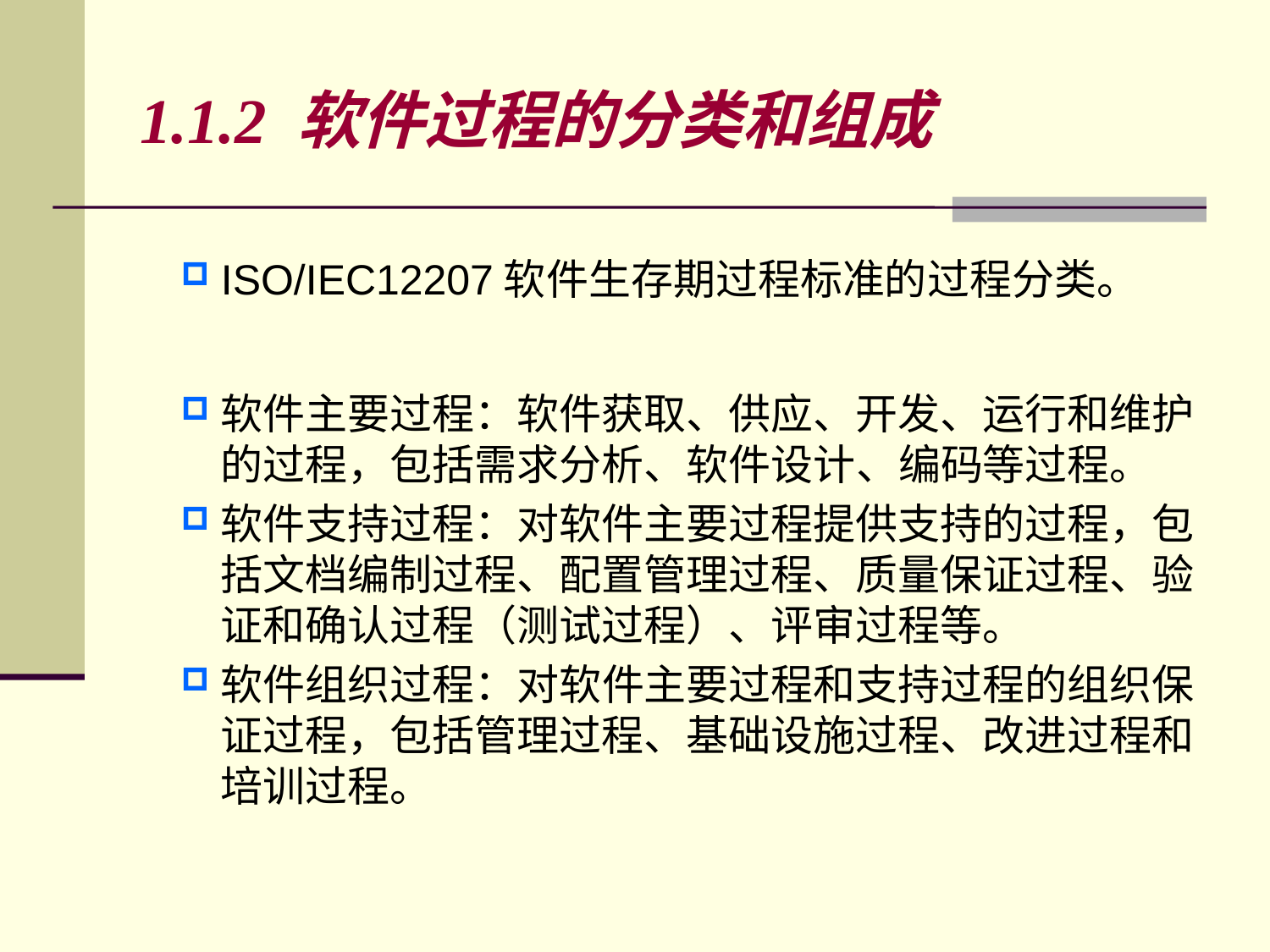

# 1.1.2 软件过程的分类和组成
ISO/IEC12207软件生存期过程标准的过程分类。

软件主要过程：软件获取、供应、开发、运行和维护的过程，包括需求分析、软件设计、编码等过程。
软件支持过程：对软件主要过程提供支持的过程，包括文档编制过程、配置管理过程、质量保证过程、验证和确认过程（测试过程）、评审过程等。
软件组织过程：对软件主要过程和支持过程的组织保证过程，包括管理过程、基础设施过程、改进过程和培训过程。